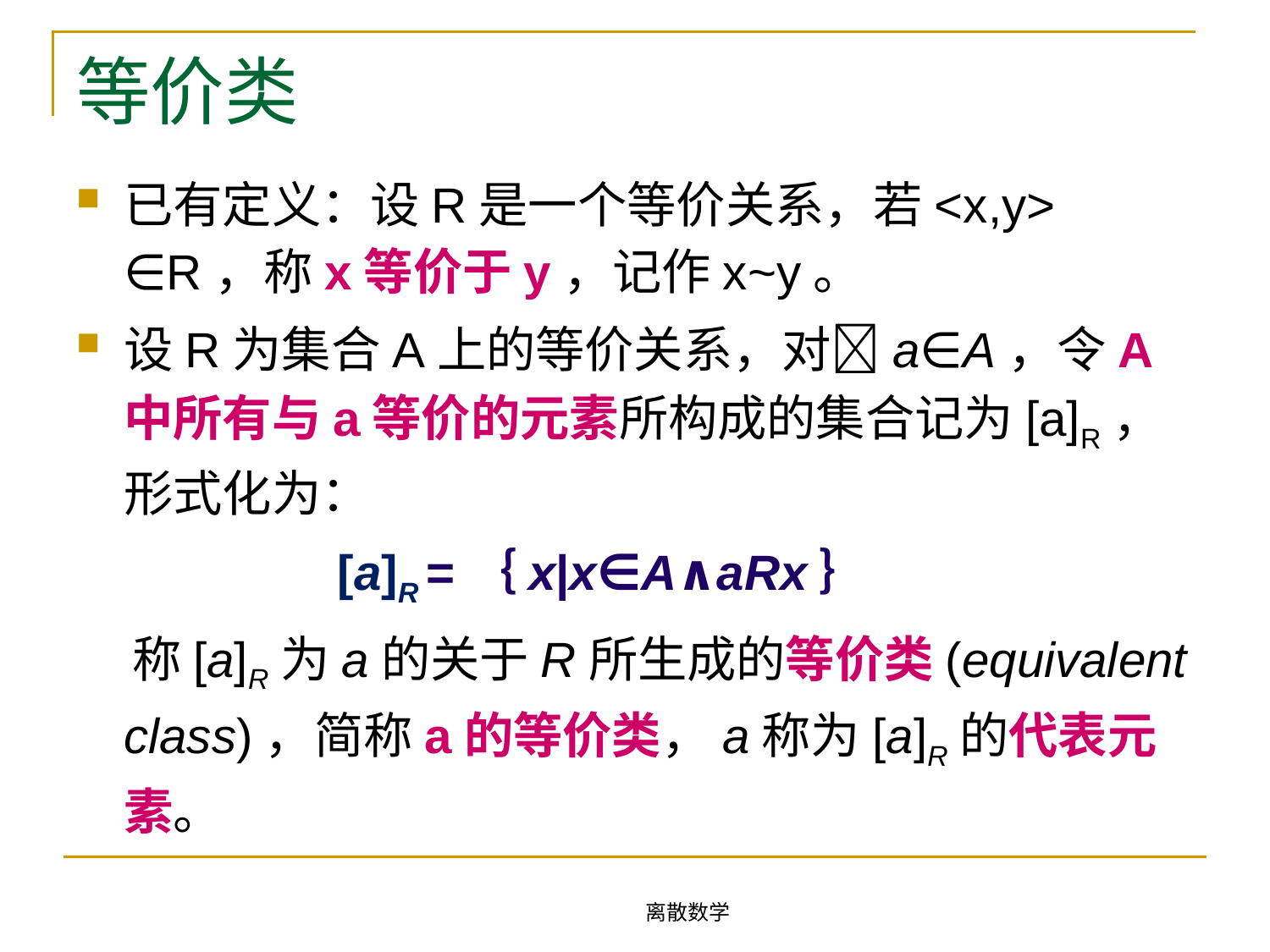

# 等价类
已有定义：设R是一个等价关系，若<x,y> ∈R，称x等价于y，记作x~y。
设R为集合A上的等价关系，对∀a∈A，令A中所有与a等价的元素所构成的集合记为[a]R，形式化为：
                   [a]R =｛x|x∈A∧aRx｝
    称[a]R为a的关于R所生成的等价类(equivalent class)，简称a的等价类，a称为[a]R的代表元素。

离散数学
7